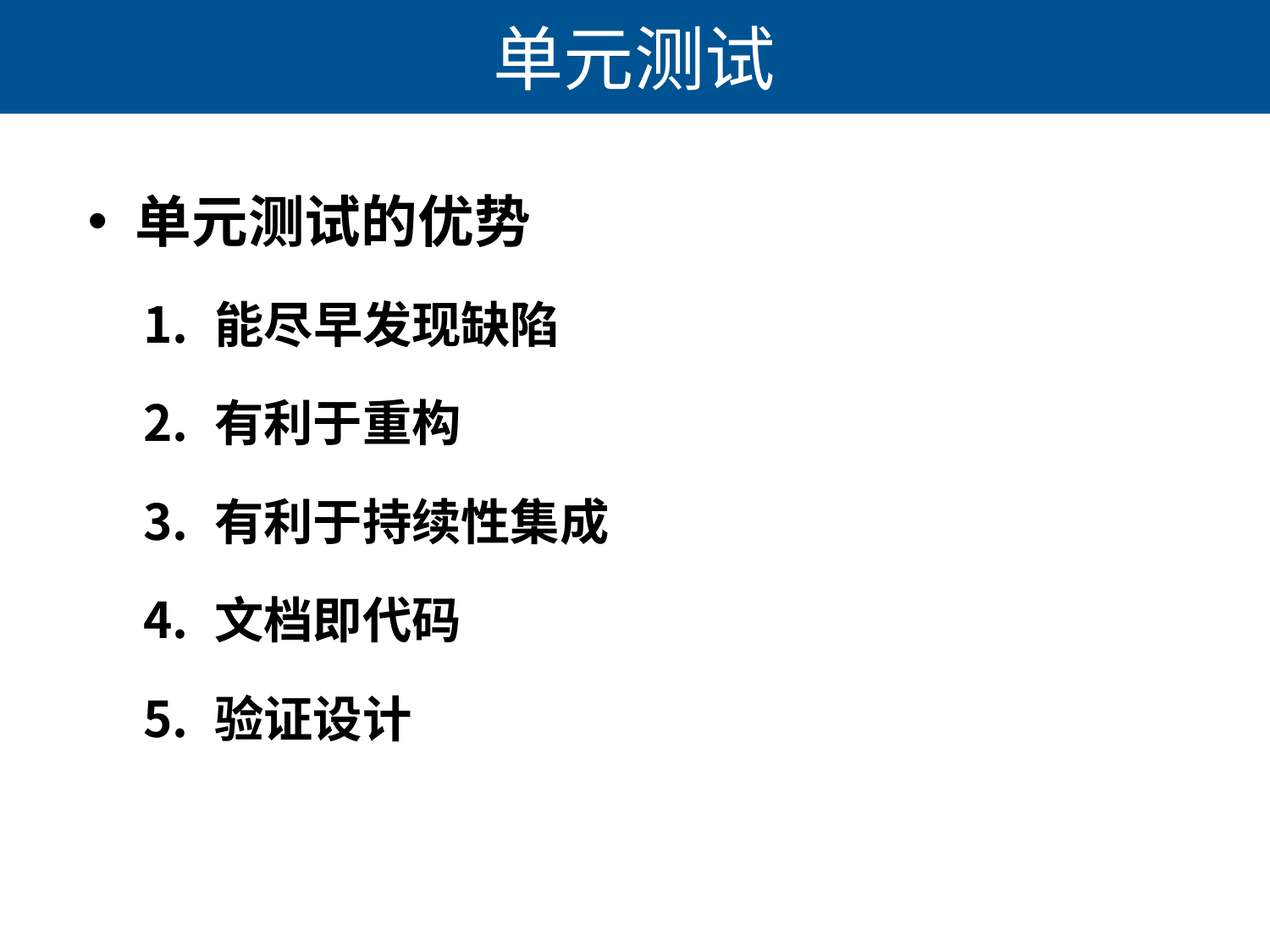

# 单元测试
单元测试的优势
能尽早发现缺陷
有利于重构
有利于持续性集成
文档即代码
验证设计